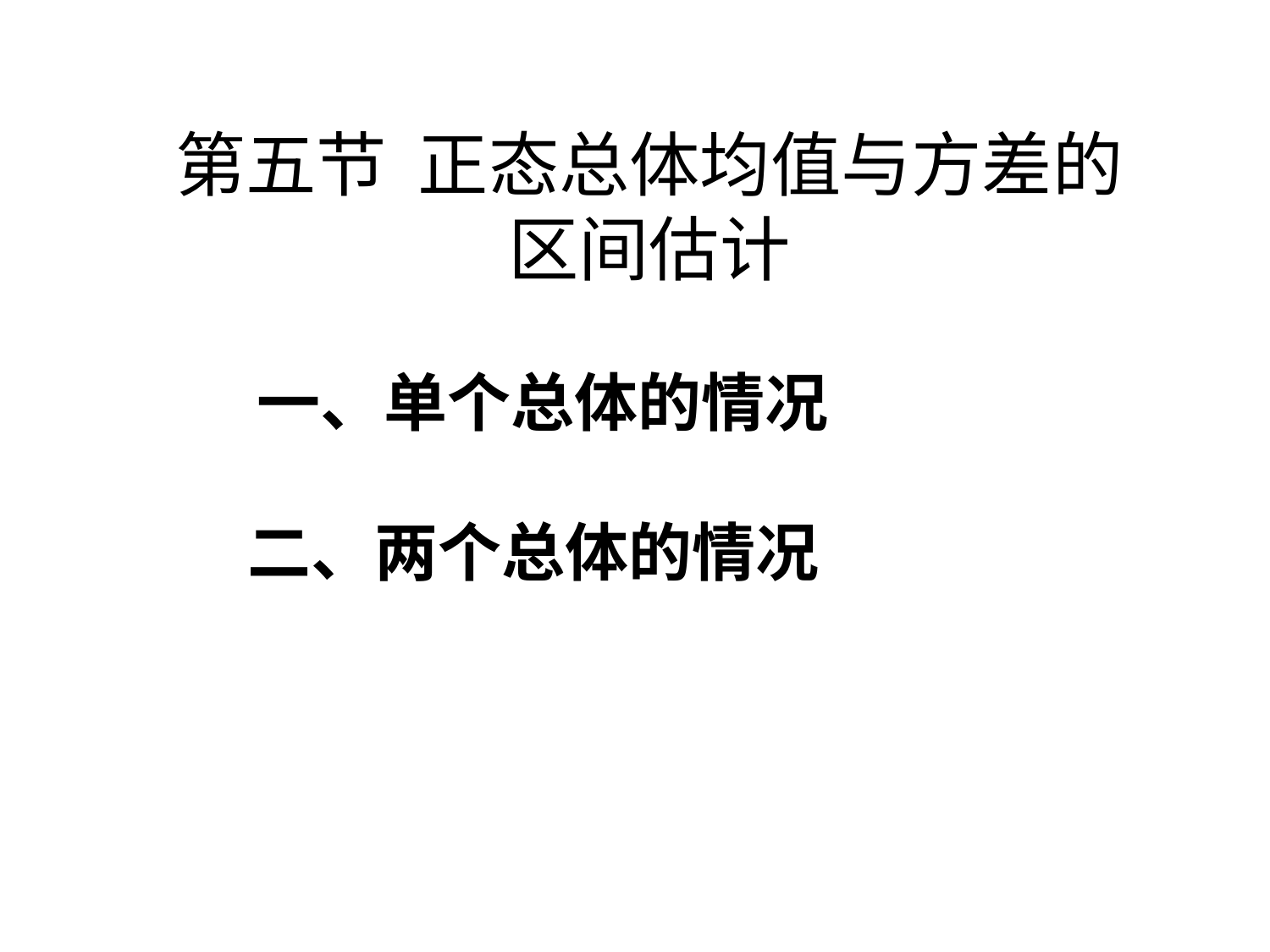

# 第五节  正态总体均值与方差的 区间估计
一、单个总体的情况
二、两个总体的情况